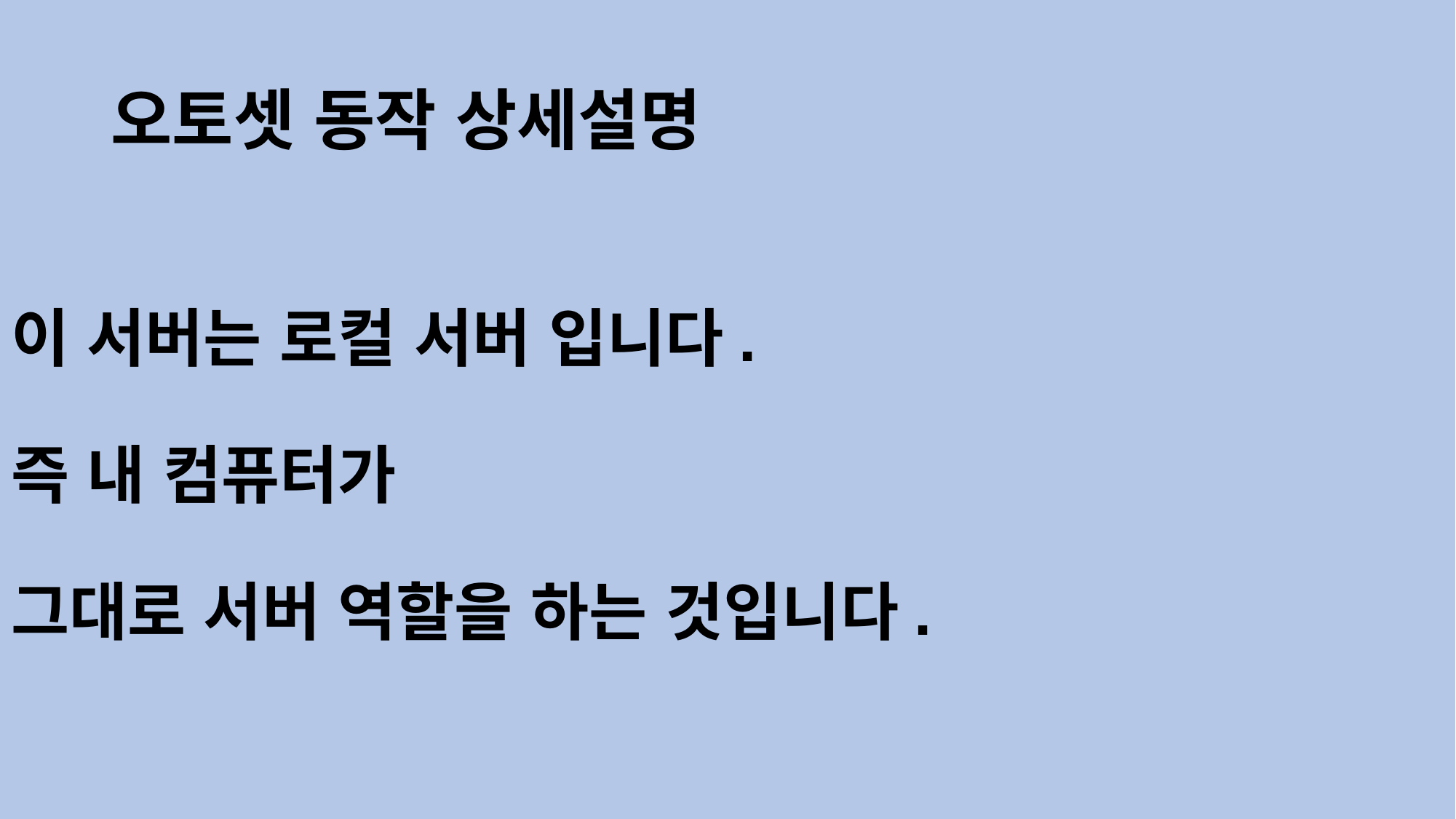

# 오토셋 동작 상세설명
이 서버는 로컬 서버 입니다.

즉 내 컴퓨터가

그대로 서버 역할을 하는 것입니다.